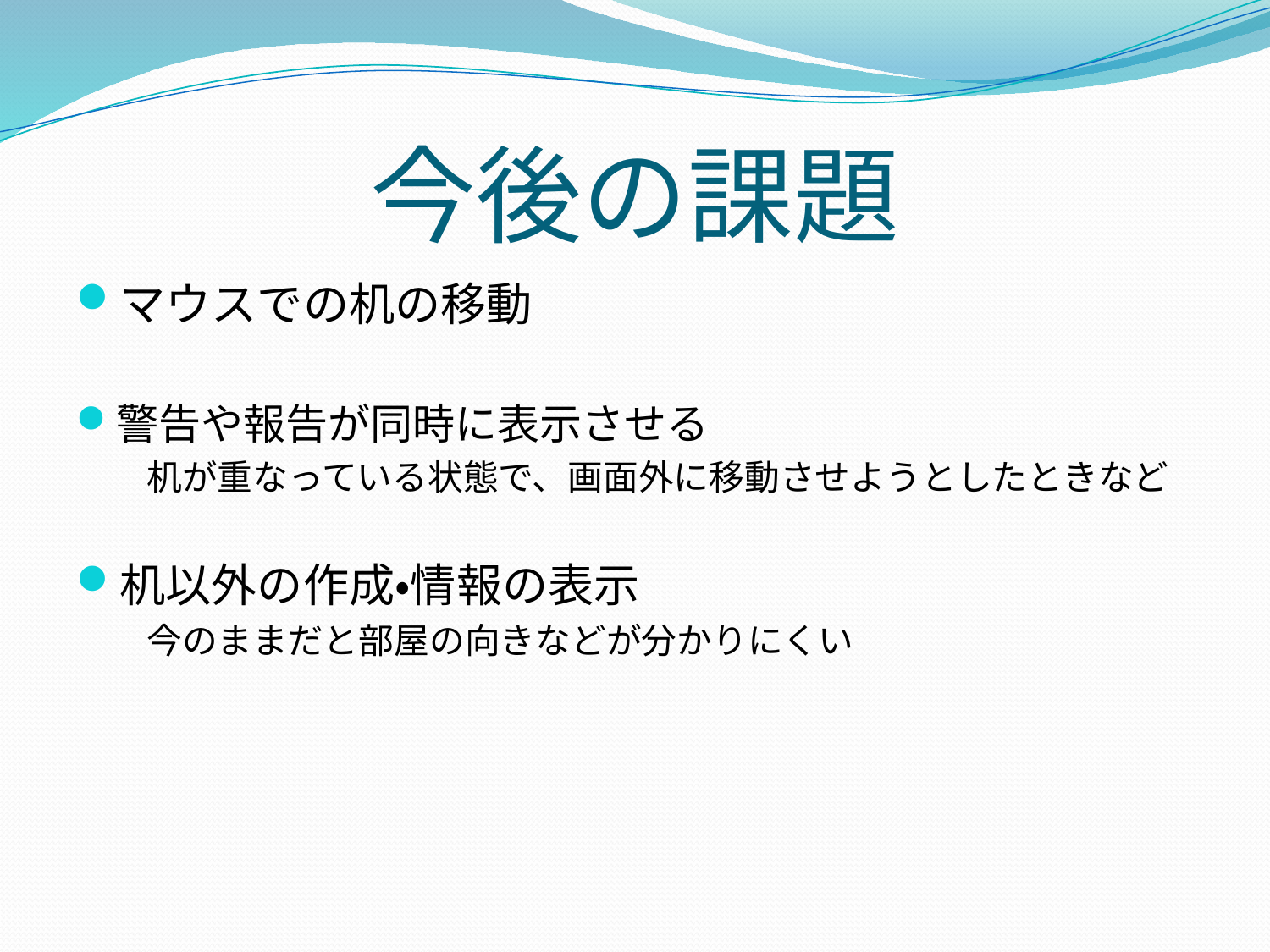

# 今後の課題
マウスでの机の移動

警告や報告が同時に表示させる
　　机が重なっている状態で、画面外に移動させようとしたときなど

机以外の作成・情報の表示
　　今のままだと部屋の向きなどが分かりにくい